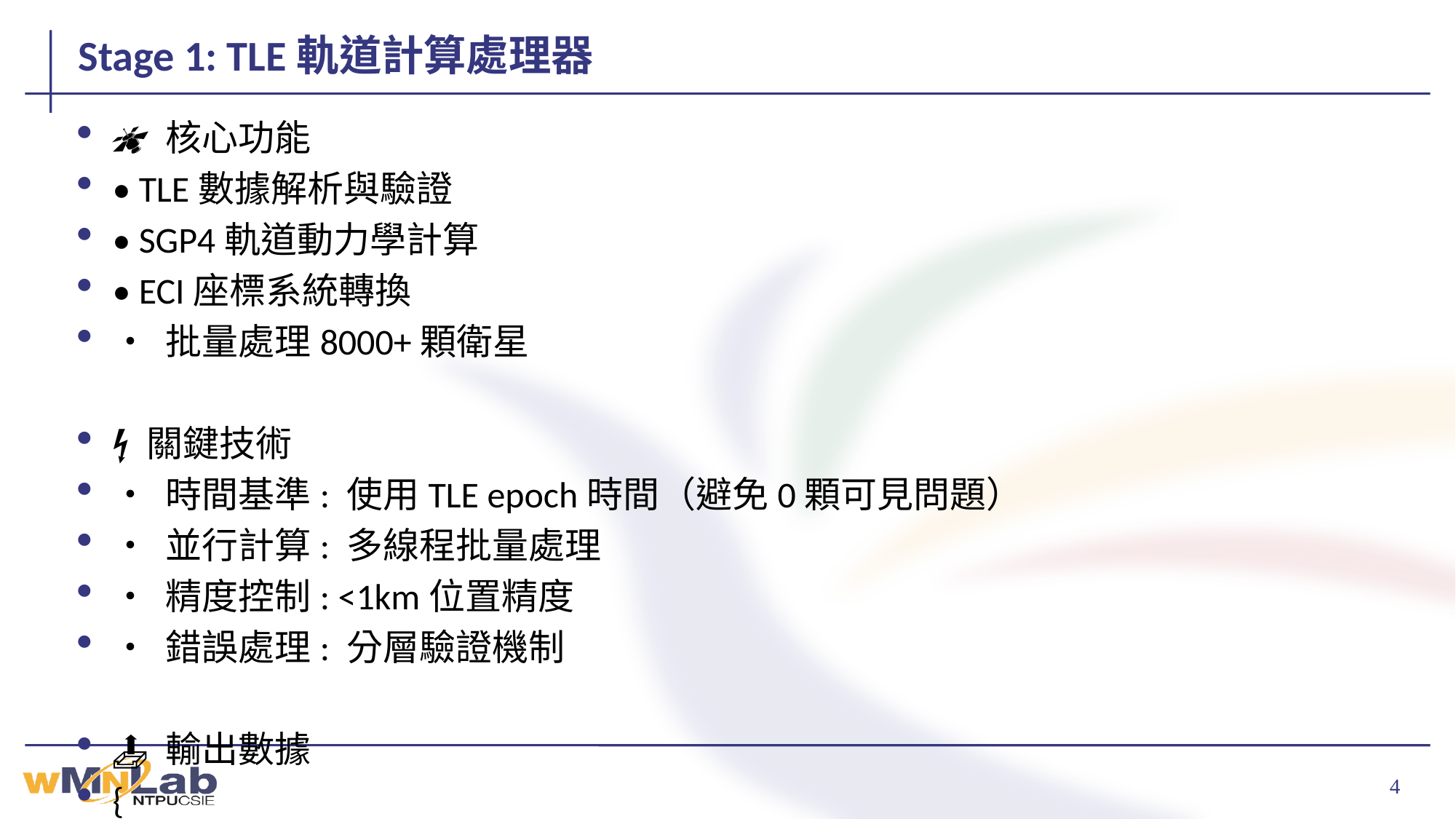

# Stage 1: TLE軌道計算處理器
🛰️ 核心功能
• TLE數據解析與驗證
• SGP4軌道動力學計算
• ECI座標系統轉換
• 批量處理8000+顆衛星

⚡ 關鍵技術
• 時間基準: 使用TLE epoch時間（避免0顆可見問題）
• 並行計算: 多線程批量處理
• 精度控制: <1km位置精度
• 錯誤處理: 分層驗證機制

📤 輸出數據
{
  "satellite_id": "25544",
  "position_eci": [x, y, z],
  "velocity_eci": [vx, vy, vz],
  "calculation_time": "2025-09-11T10:00:00Z"
}

🎯 性能指標: 8000顆衛星 < 30秒處理